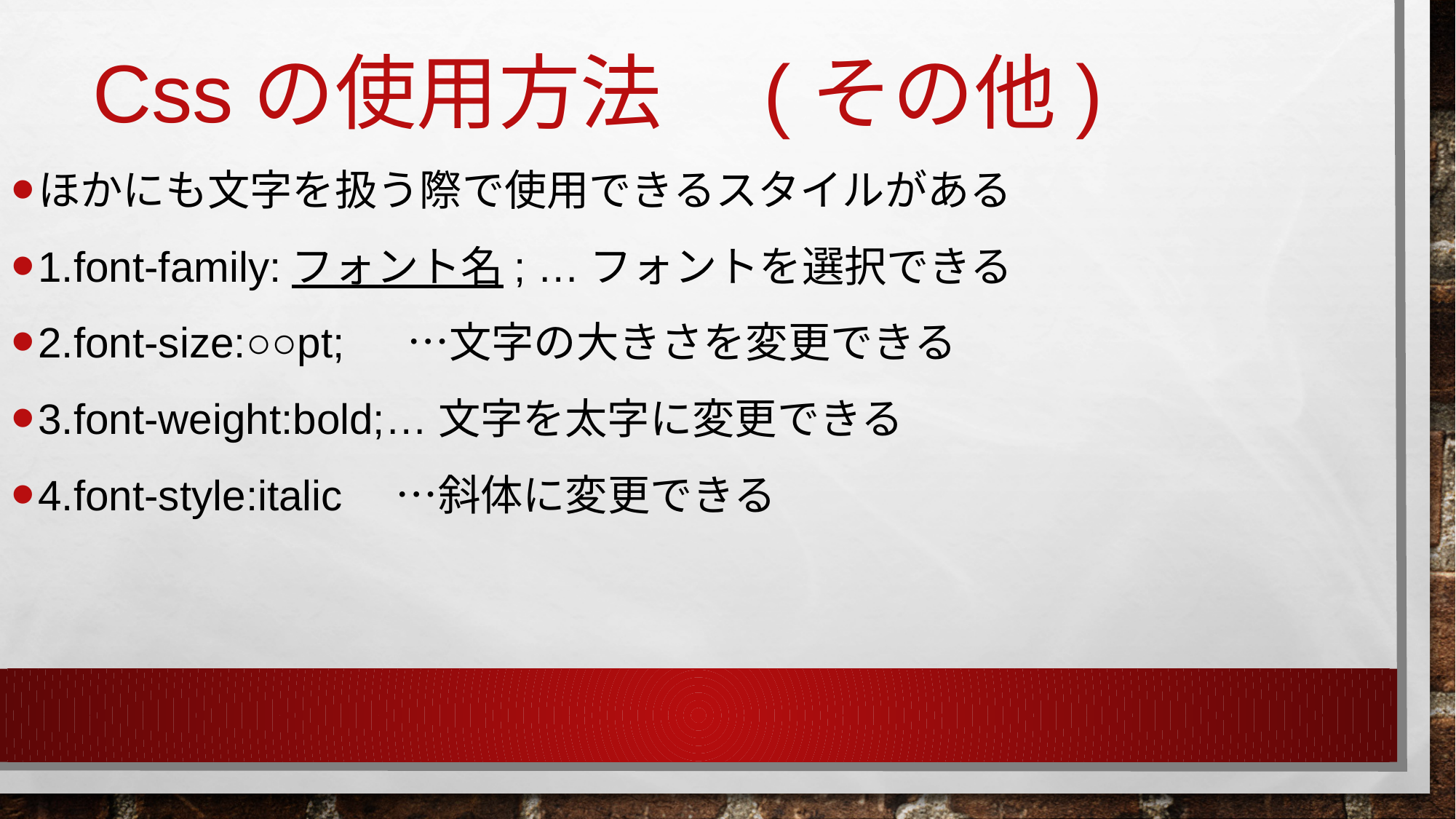

# Cssの使用方法　(その他)
ほかにも文字を扱う際で使用できるスタイルがある
1.font-family:フォント名; …フォントを選択できる
2.font-size:○○pt;　 …文字の大きさを変更できる
3.font-weight:bold;…文字を太字に変更できる
4.font-style:italic　…斜体に変更できる